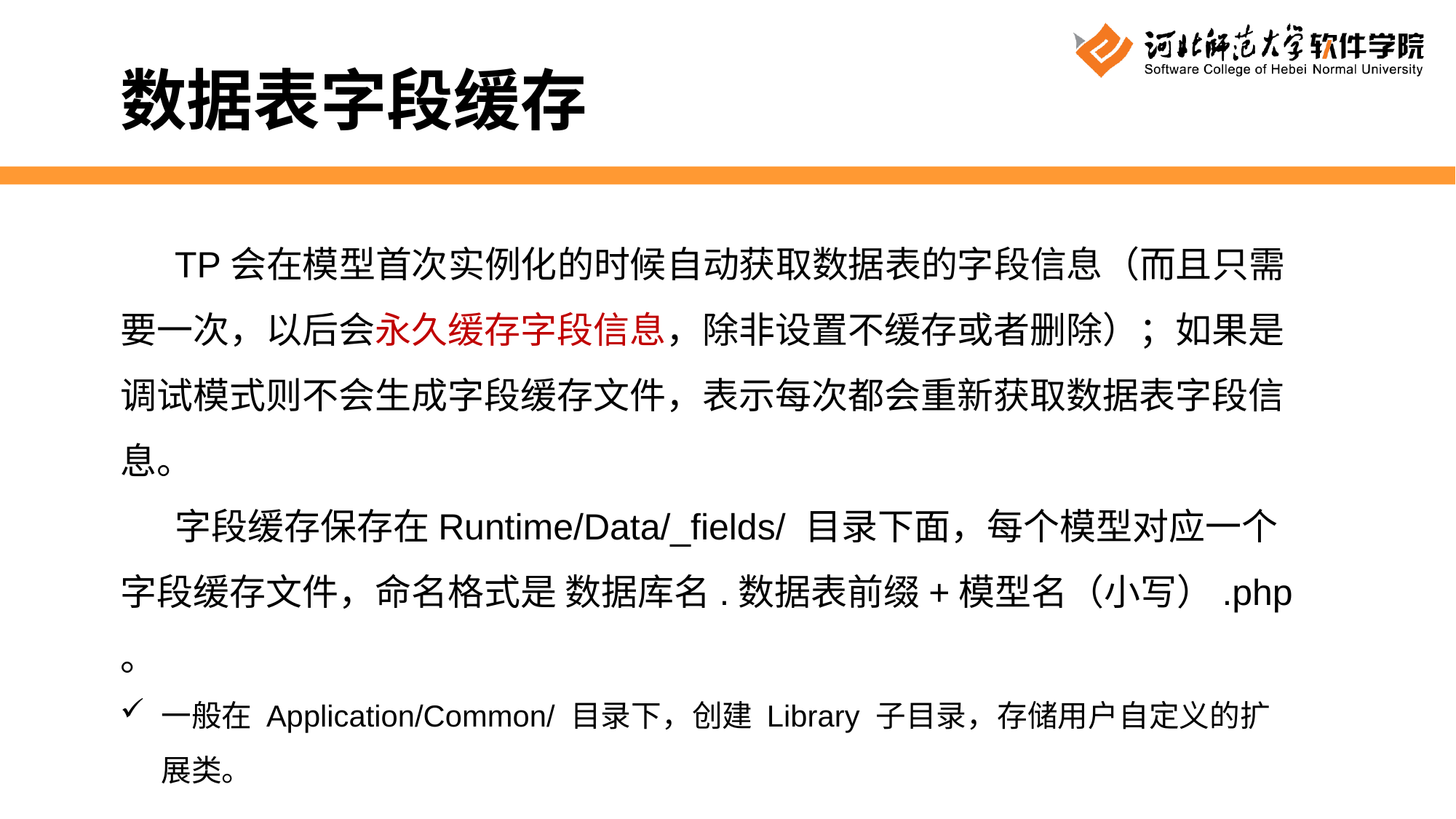

数据表字段缓存
TP会在模型首次实例化的时候自动获取数据表的字段信息（而且只需要一次，以后会永久缓存字段信息，除非设置不缓存或者删除）；如果是调试模式则不会生成字段缓存文件，表示每次都会重新获取数据表字段信息。
字段缓存保存在Runtime/Data/_fields/ 目录下面，每个模型对应一个字段缓存文件，命名格式是 数据库名.数据表前缀+模型名（小写）.php 。
一般在 Application/Common/ 目录下，创建 Library 子目录，存储用户自定义的扩展类。